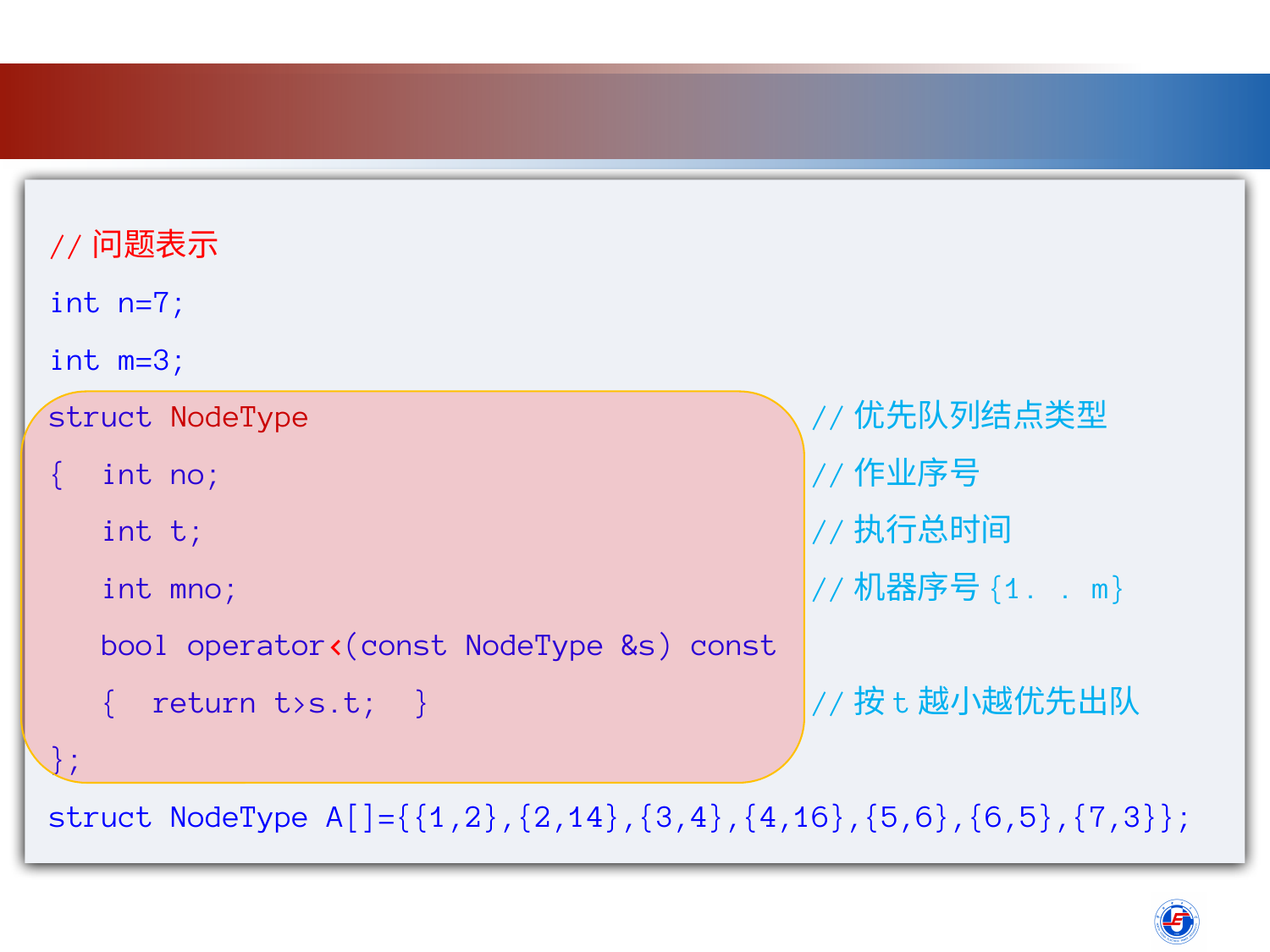

//问题表示
int n=7;
int m=3;
struct NodeType				//优先队列结点类型
{  int no;					//作业序号
   int t;					//执行总时间
   int mno;					//机器序号{1. . m}
   bool operator<(const NodeType &s) const
   {  return t>s.t;  }			//按t越小越优先出队
};
struct NodeType A[]={{1,2},{2,14},{3,4},{4,16},{5,6},{6,5},{7,3}};